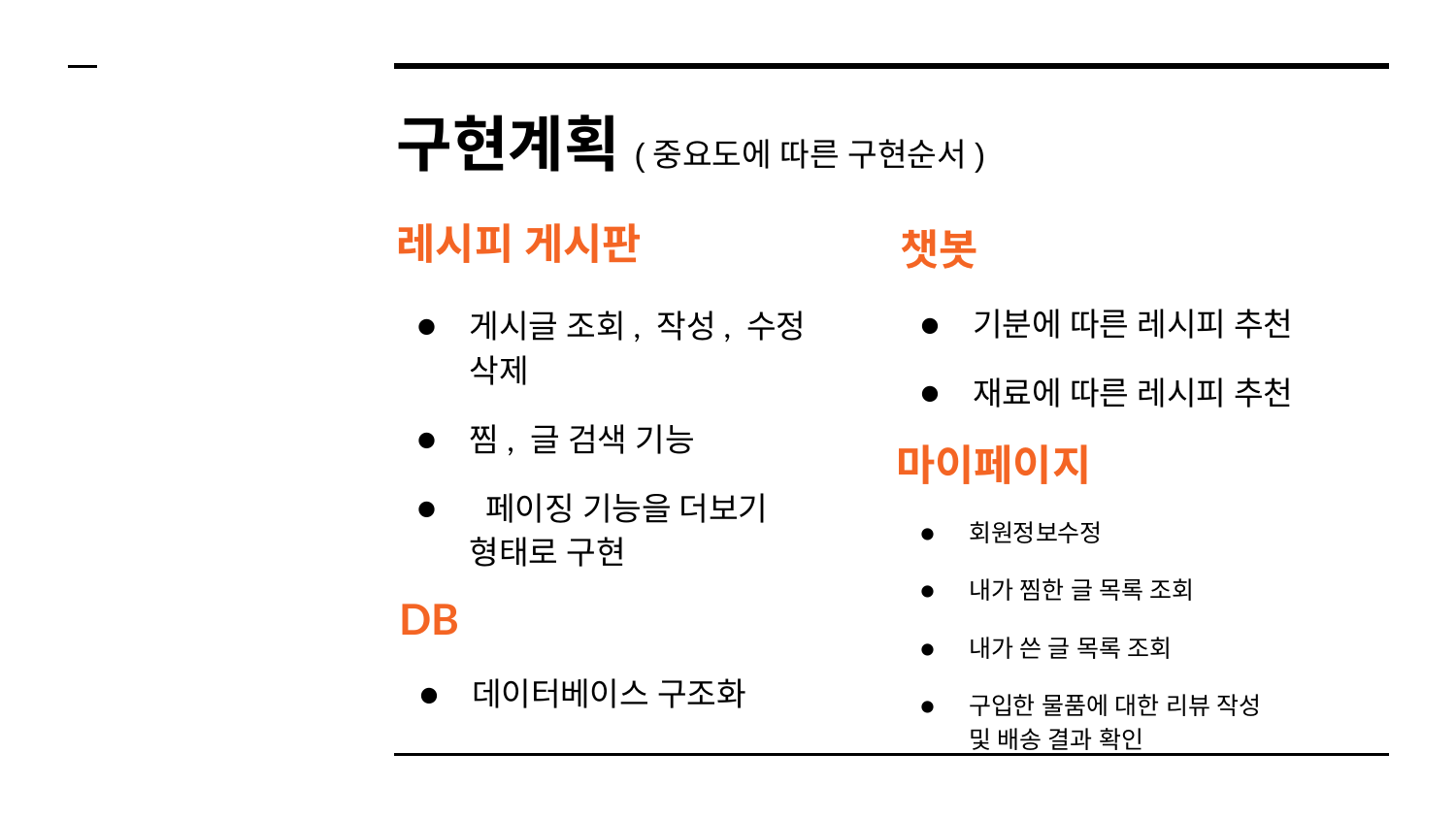

# 구현계획(중요도에 따른 구현순서)
레시피 게시판
게시글 조회, 작성, 수정 삭제
찜, 글 검색 기능
 페이징 기능을 더보기 형태로 구현
챗봇
기분에 따른 레시피 추천
재료에 따른 레시피 추천
마이페이지
회원정보수정
내가 찜한 글 목록 조회
내가 쓴 글 목록 조회
구입한 물품에 대한 리뷰 작성 및 배송 결과 확인
DB
데이터베이스 구조화